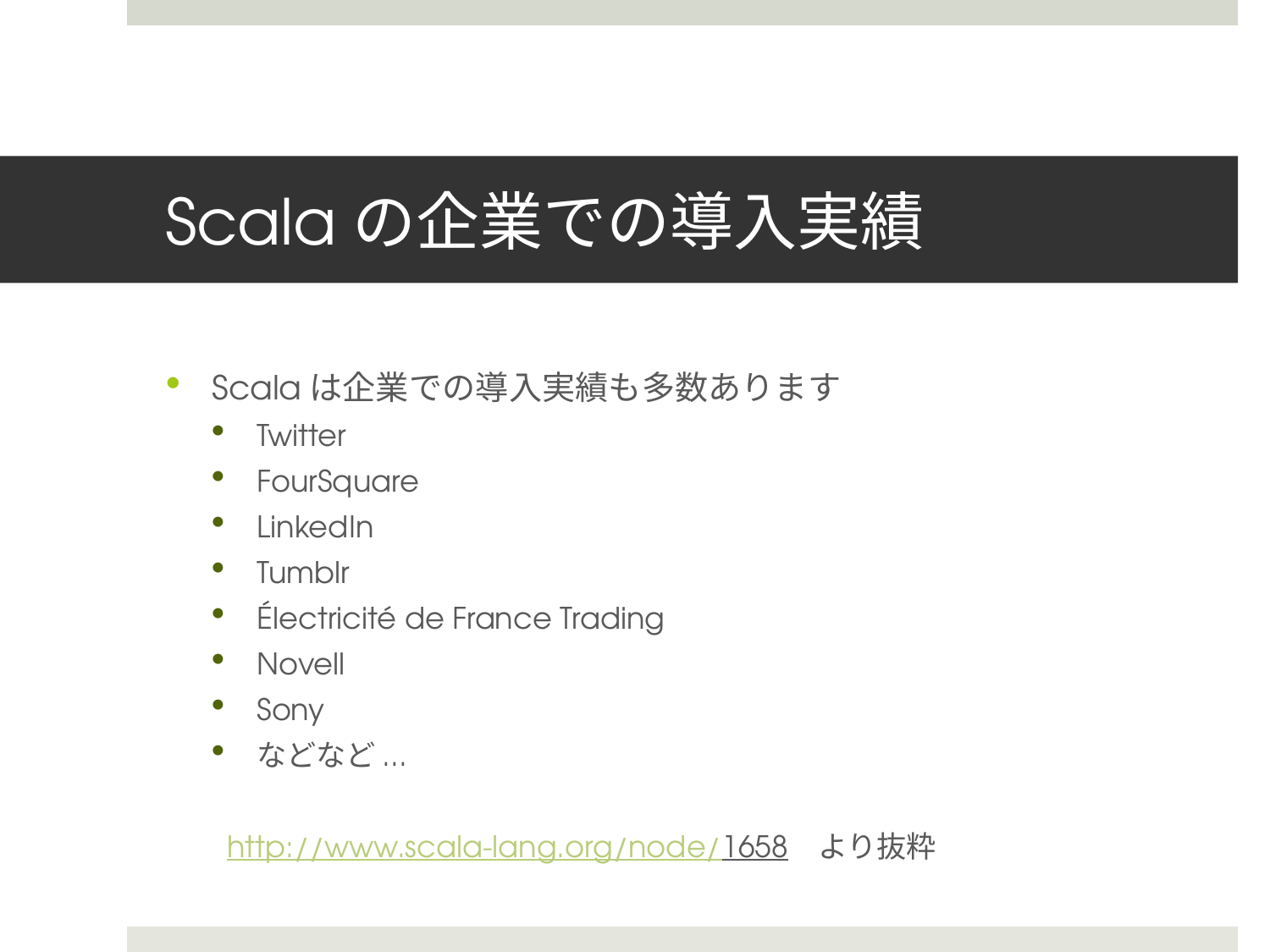

# Scalaの企業での導入実績
Scalaは企業での導入実績も多数あります
Twitter
FourSquare
LinkedIn
Tumblr
Électricité de France Trading
Novell
Sony
などなど...

http://www.scala-lang.org/node/1658　より抜粋